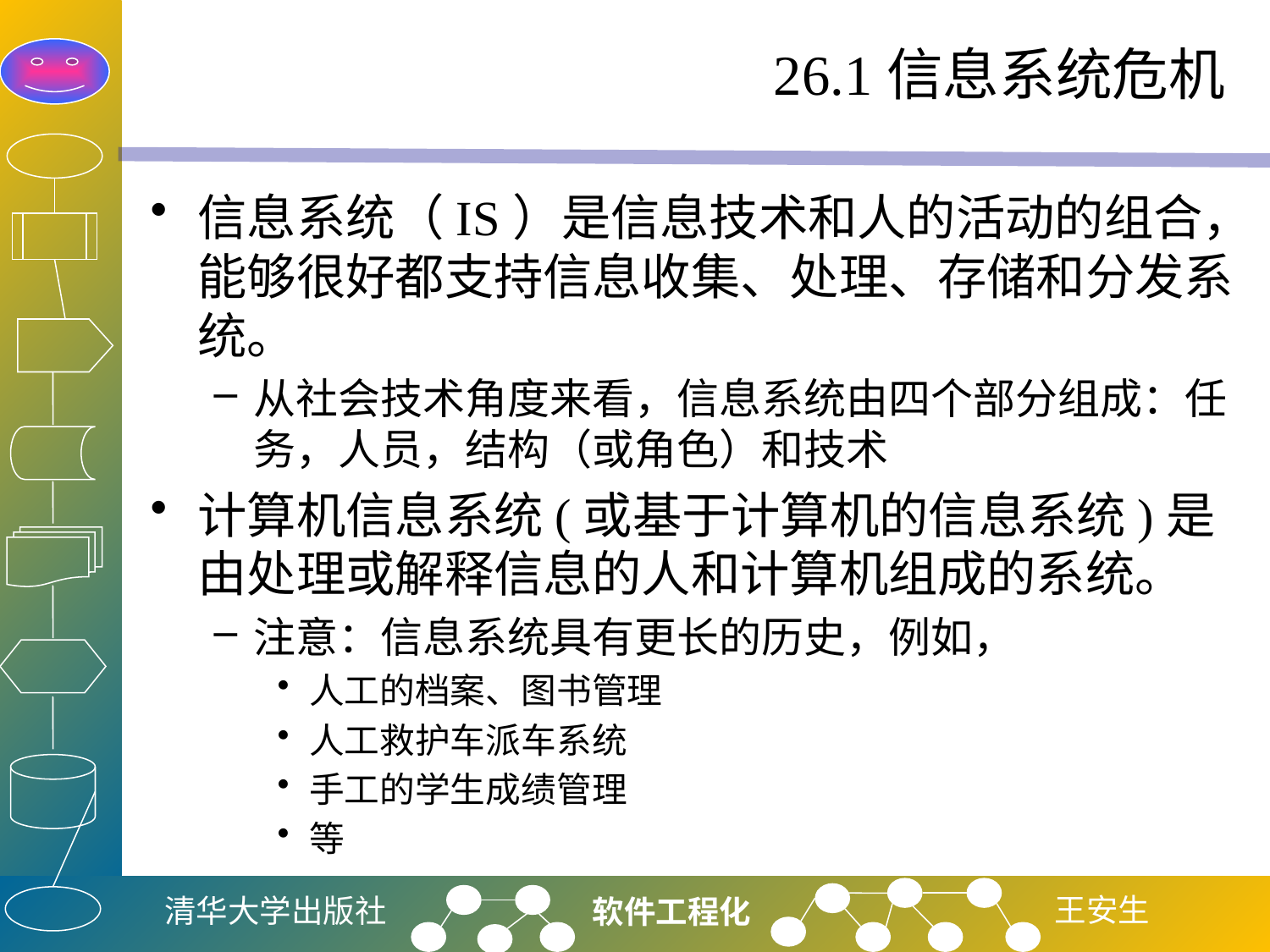

# 26.1信息系统危机
信息系统（IS）是信息技术和人的活动的组合，能够很好都支持信息收集、处理、存储和分发系统。
从社会技术角度来看，信息系统由四个部分组成：任务，人员，结构（或角色）和技术
计算机信息系统(或基于计算机的信息系统)是由处理或解释信息的人和计算机组成的系统。
注意：信息系统具有更长的历史，例如，
人工的档案、图书管理
人工救护车派车系统
手工的学生成绩管理
等